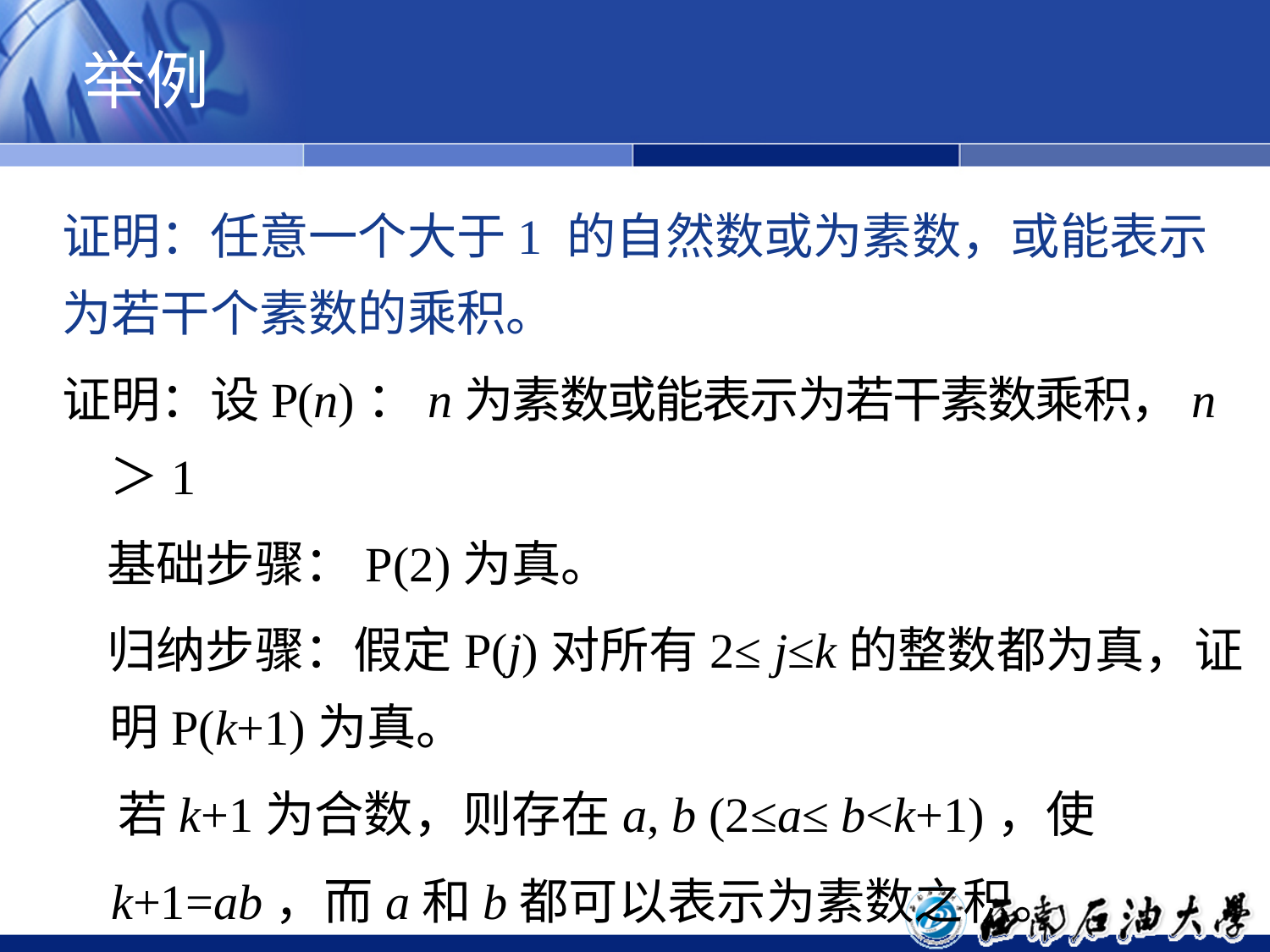

# 举例
证明：任意一个大于1 的自然数或为素数，或能表示为若干个素数的乘积。
证明：设P(n)：n为素数或能表示为若干素数乘积，n＞1
   基础步骤：P(2)为真。
   归纳步骤：假定P(j)对所有2≤ j≤k的整数都为真，证明P(k+1)为真。
    若k+1为合数，则存在a, b (2≤a≤ b<k+1)，使
    k+1=ab，而a和b都可以表示为素数之积。